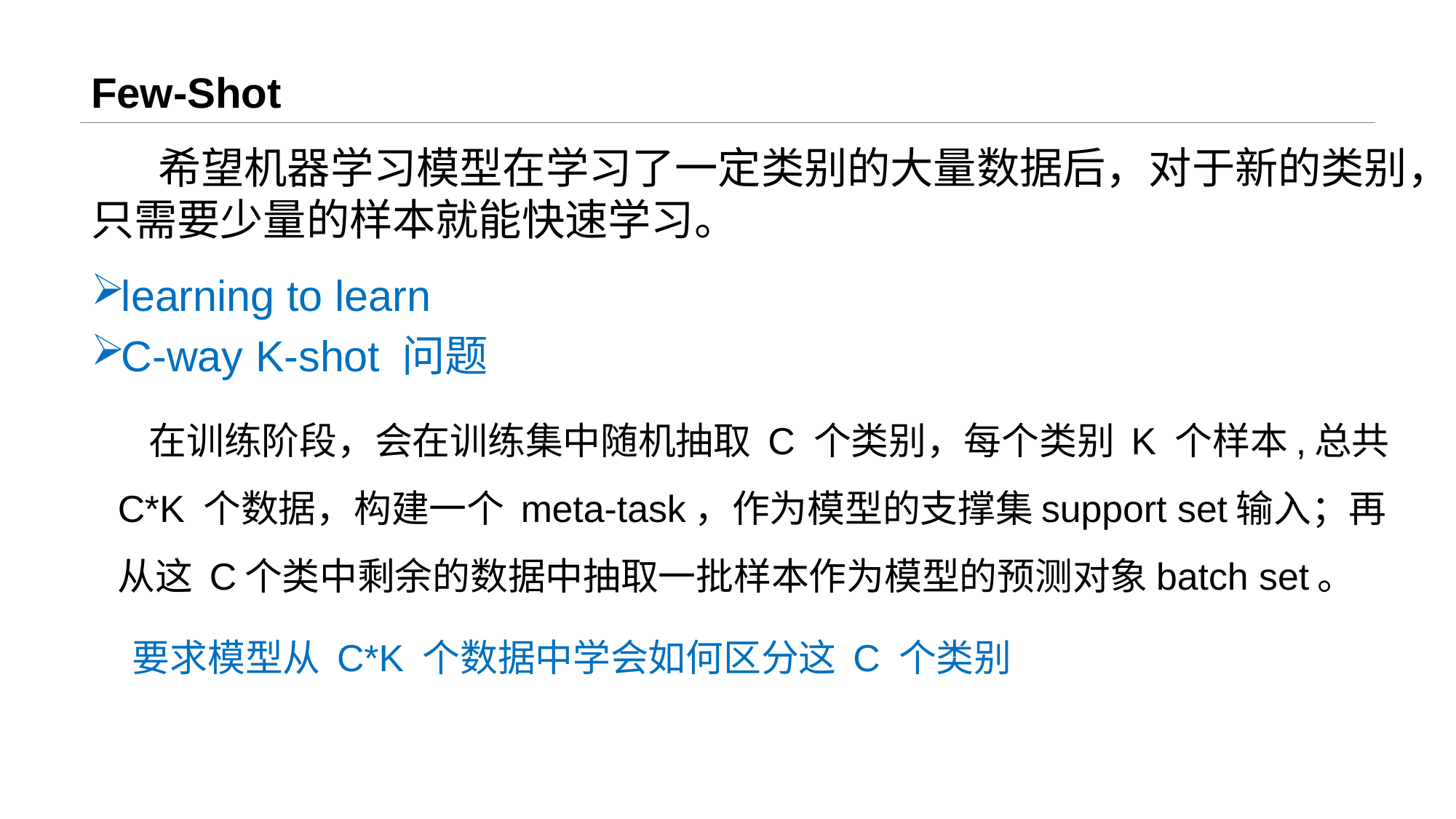

# Few-Shot
      希望机器学习模型在学习了一定类别的大量数据后，对于新的类别，只需要少量的样本就能快速学习。
learning to learn
C-way K-shot 问题
      在训练阶段，会在训练集中随机抽取 C 个类别，每个类别 K 个样本,总共C*K 个数据，构建一个 meta-task，作为模型的支撑集support set输入；再从这 C个类中剩余的数据中抽取一批样本作为模型的预测对象batch set。
    要求模型从 C*K 个数据中学会如何区分这 C 个类别
9